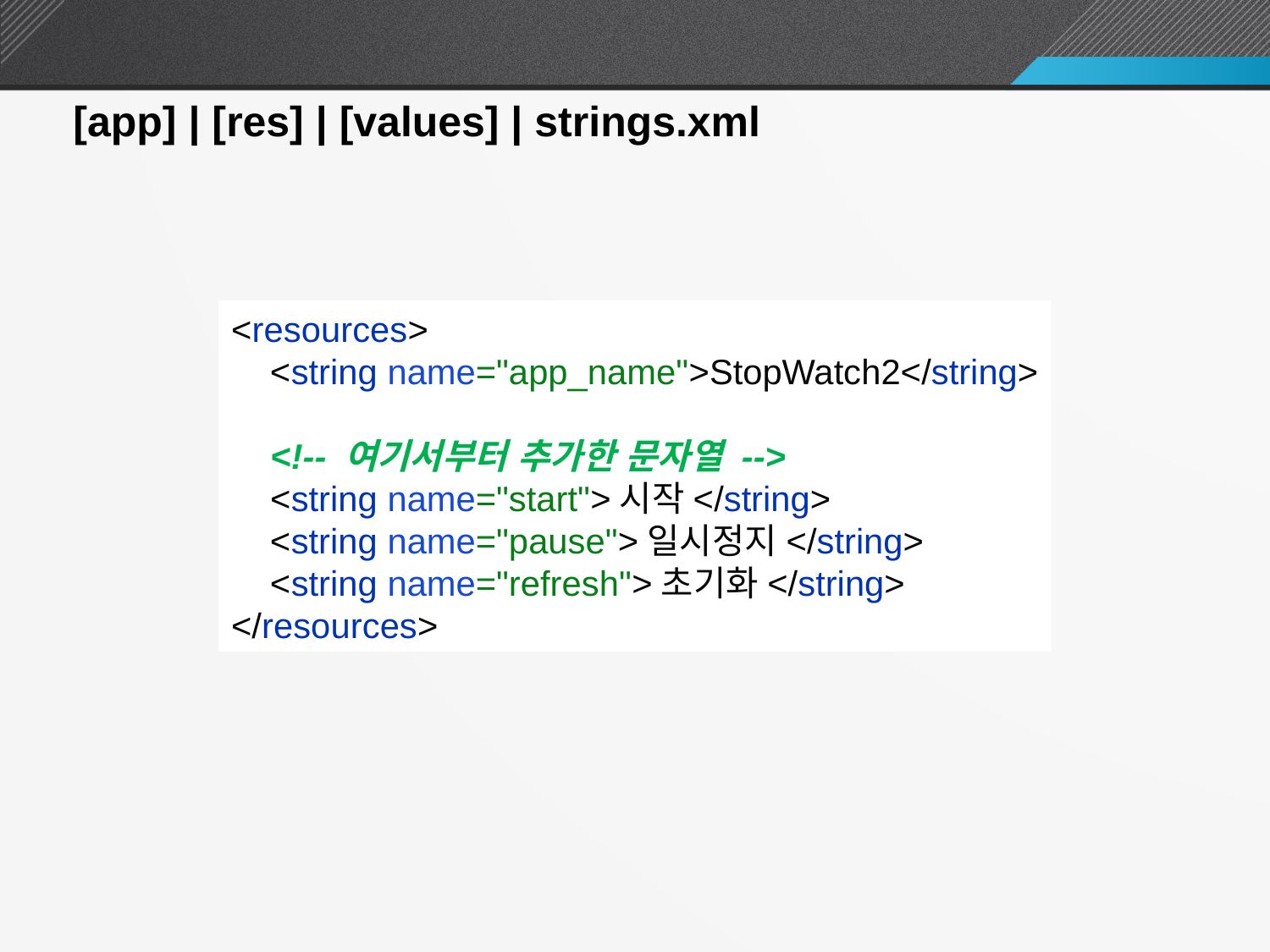

4. strings.xml 설정
[app] | [res] | [values] | strings.xml
<resources>
    <string name="app_name">StopWatch2</string>
    <!-- 여기서부터 추가한 문자열 -->
    <string name="start">시작</string>
    <string name="pause">일시정지</string>
    <string name="refresh">초기화</string>
</resources>